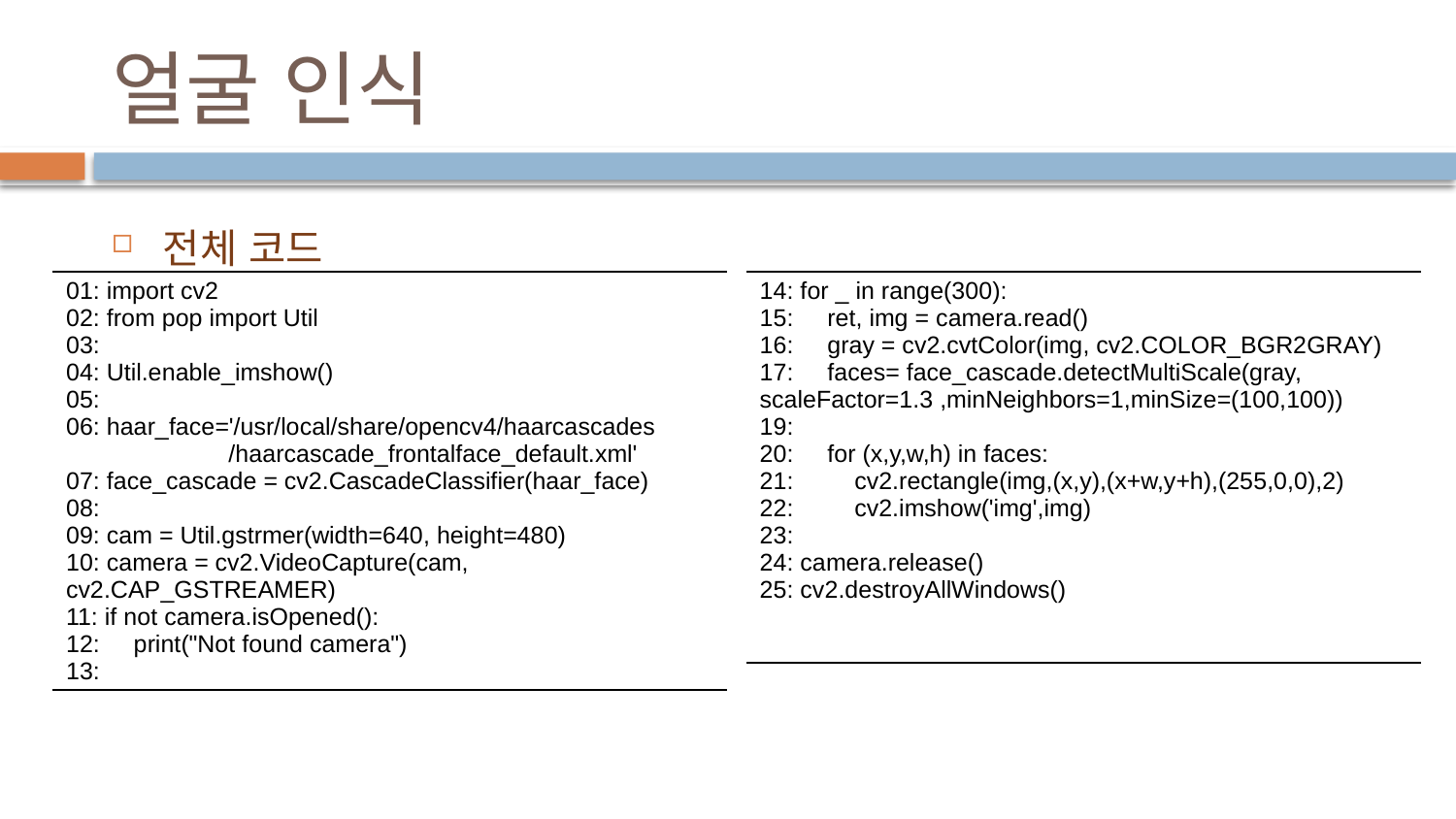

# 얼굴 인식
전체 코드

| 01: import cv2 02: from pop import Util 03: 04: Util.enable\_imshow() 05: 06: haar\_face='/usr/local/share/opencv4/haarcascades /haarcascade\_frontalface\_default.xml' 07: face\_cascade = cv2.CascadeClassifier(haar\_face) 08: 09: cam = Util.gstrmer(width=640, height=480) 10: camera = cv2.VideoCapture(cam, cv2.CAP\_GSTREAMER) 11: if not camera.isOpened(): 12: print("Not found camera") 13: |
| --- |
| 14: for \_ in range(300): 15: ret, img = camera.read() 16: gray = cv2.cvtColor(img, cv2.COLOR\_BGR2GRAY) 17: faces= face\_cascade.detectMultiScale(gray, scaleFactor=1.3 ,minNeighbors=1,minSize=(100,100)) 19: 20: for (x,y,w,h) in faces: 21: cv2.rectangle(img,(x,y),(x+w,y+h),(255,0,0),2) 22: cv2.imshow('img',img) 23: 24: camera.release() 25: cv2.destroyAllWindows() |
| --- |